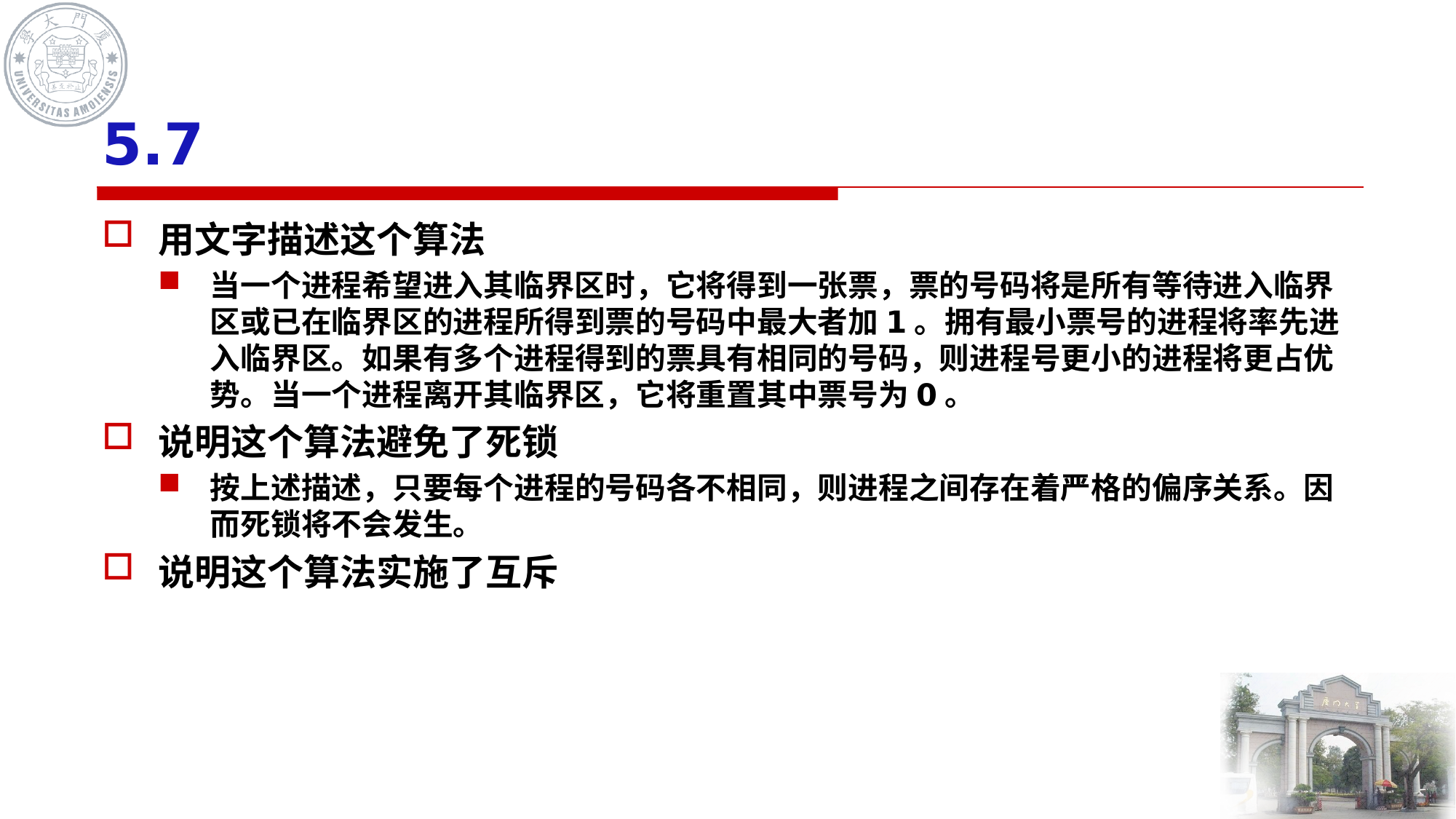

# 5.7
用文字描述这个算法
当一个进程希望进入其临界区时，它将得到一张票，票的号码将是所有等待进入临界区或已在临界区的进程所得到票的号码中最大者加1。拥有最小票号的进程将率先进入临界区。如果有多个进程得到的票具有相同的号码，则进程号更小的进程将更占优势。当一个进程离开其临界区，它将重置其中票号为0。
说明这个算法避免了死锁
按上述描述，只要每个进程的号码各不相同，则进程之间存在着严格的偏序关系。因而死锁将不会发生。
说明这个算法实施了互斥